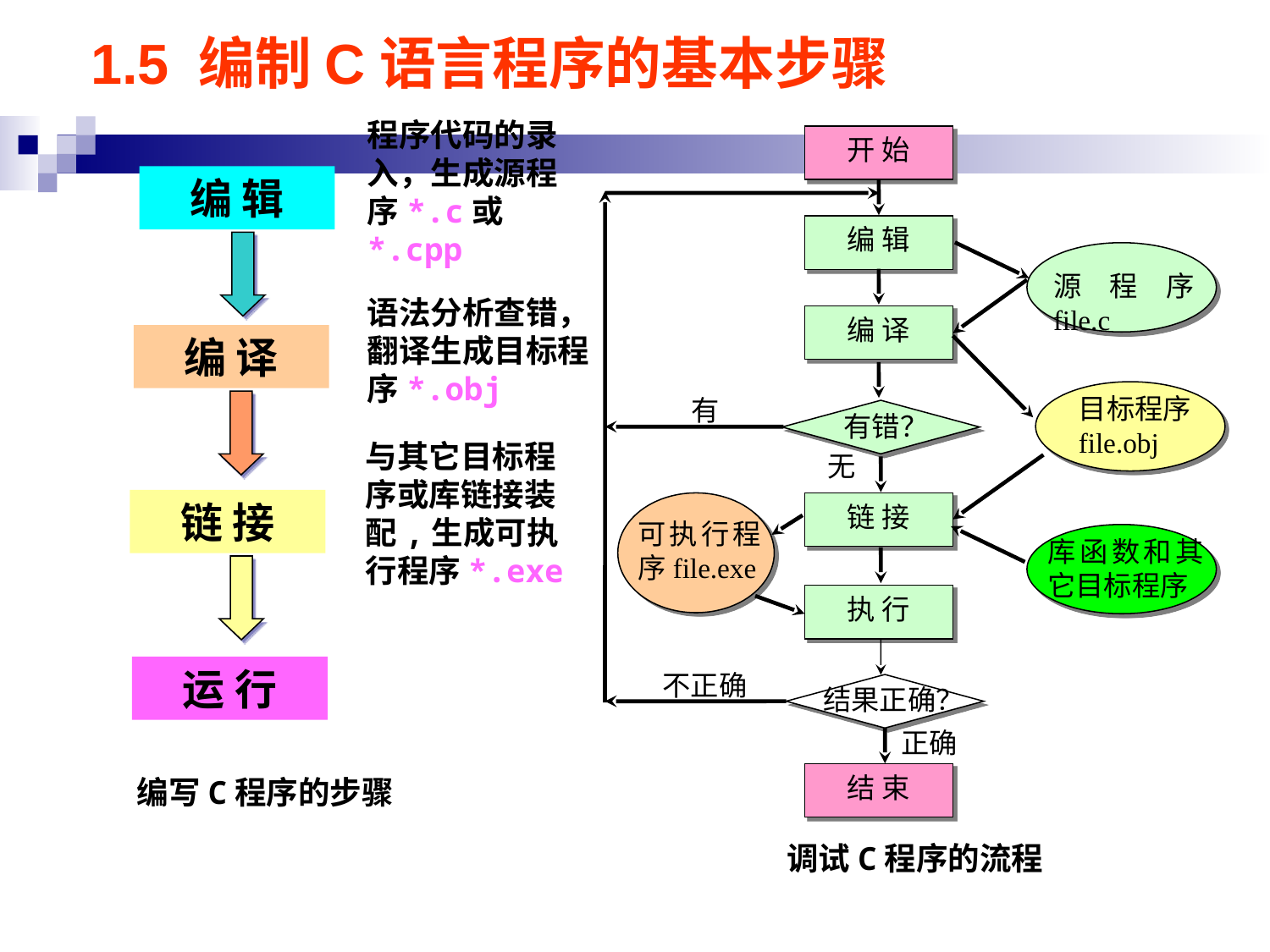

1.5 编制C语言程序的基本步骤
开 始

编 辑

源程序file.c

编 译

目标程序
file.obj
有

有错？
无

可执行程序file.exe

链 接

库函数和其它目标程序

执 行

不正确

结果正确？
正确

结 束
 调试C程序的流程
程序代码的录入，生成源程序*.c或*.cpp
编 辑

语法分析查错，翻译生成目标程序*.obj
编 译

与其它目标程序或库链接装配,生成可执行程序*.exe
链 接

运 行
  编写C程序的步骤